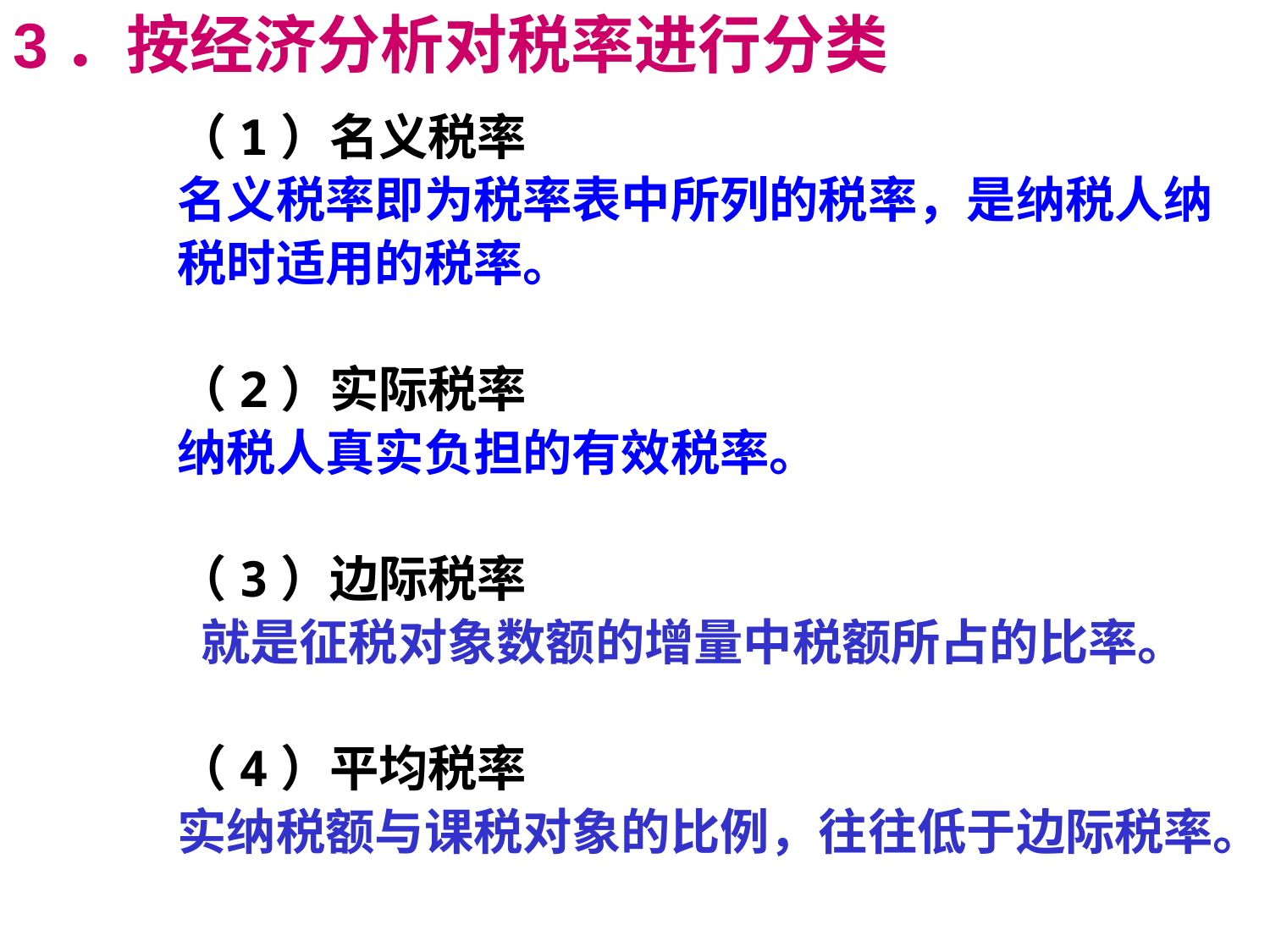

3．按经济分析对税率进行分类
（1）名义税率
名义税率即为税率表中所列的税率，是纳税人纳
税时适用的税率。

（2）实际税率
纳税人真实负担的有效税率。

（3）边际税率
 就是征税对象数额的增量中税额所占的比率。

（4）平均税率
实纳税额与课税对象的比例，往往低于边际税率。